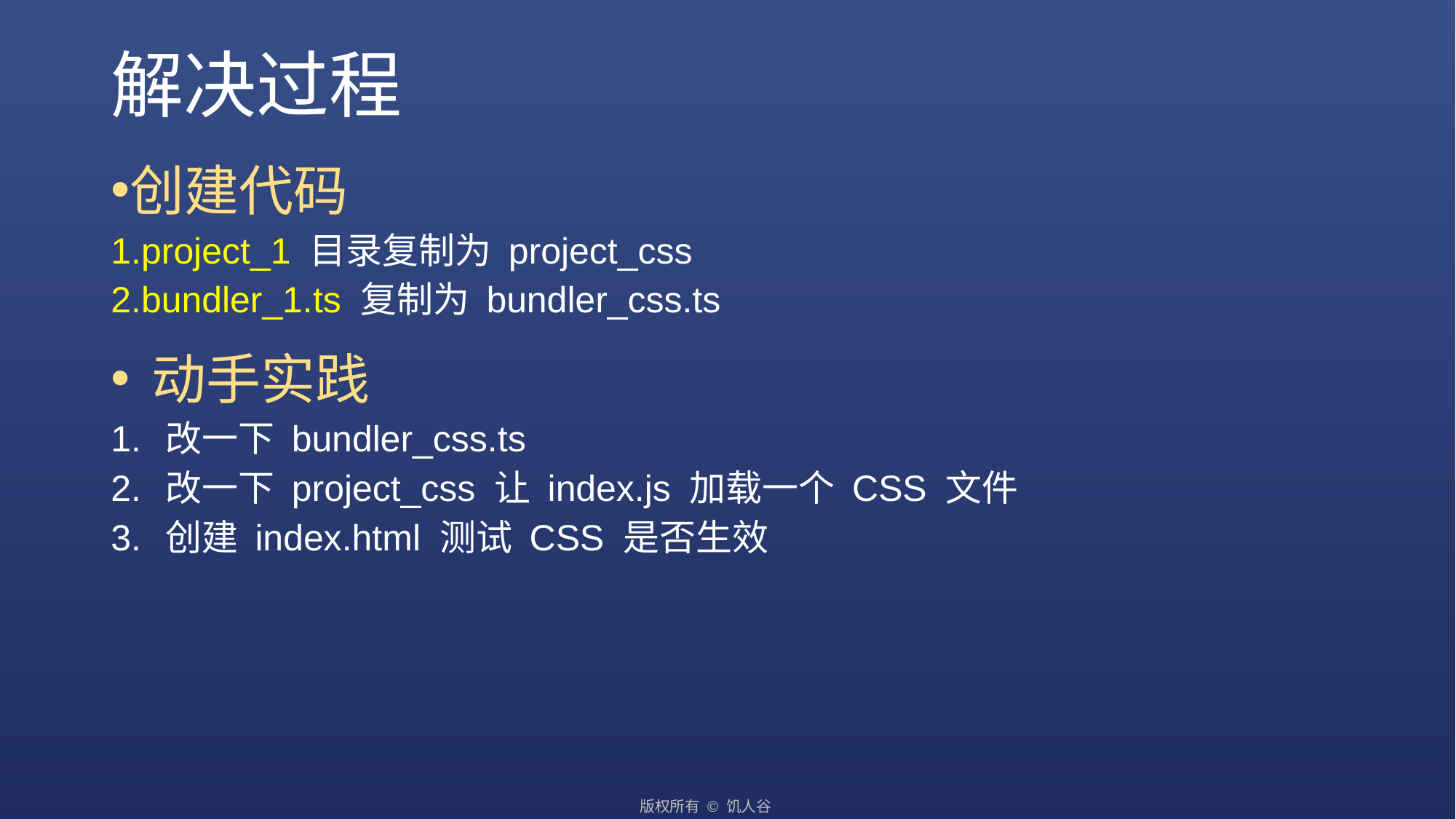

# 解决过程
创建代码
project_1 目录复制为 project_css
bundler_1.ts 复制为 bundler_css.ts
动手实践
改一下 bundler_css.ts
改一下 project_css 让 index.js 加载一个 CSS 文件
创建 index.html 测试 CSS 是否生效